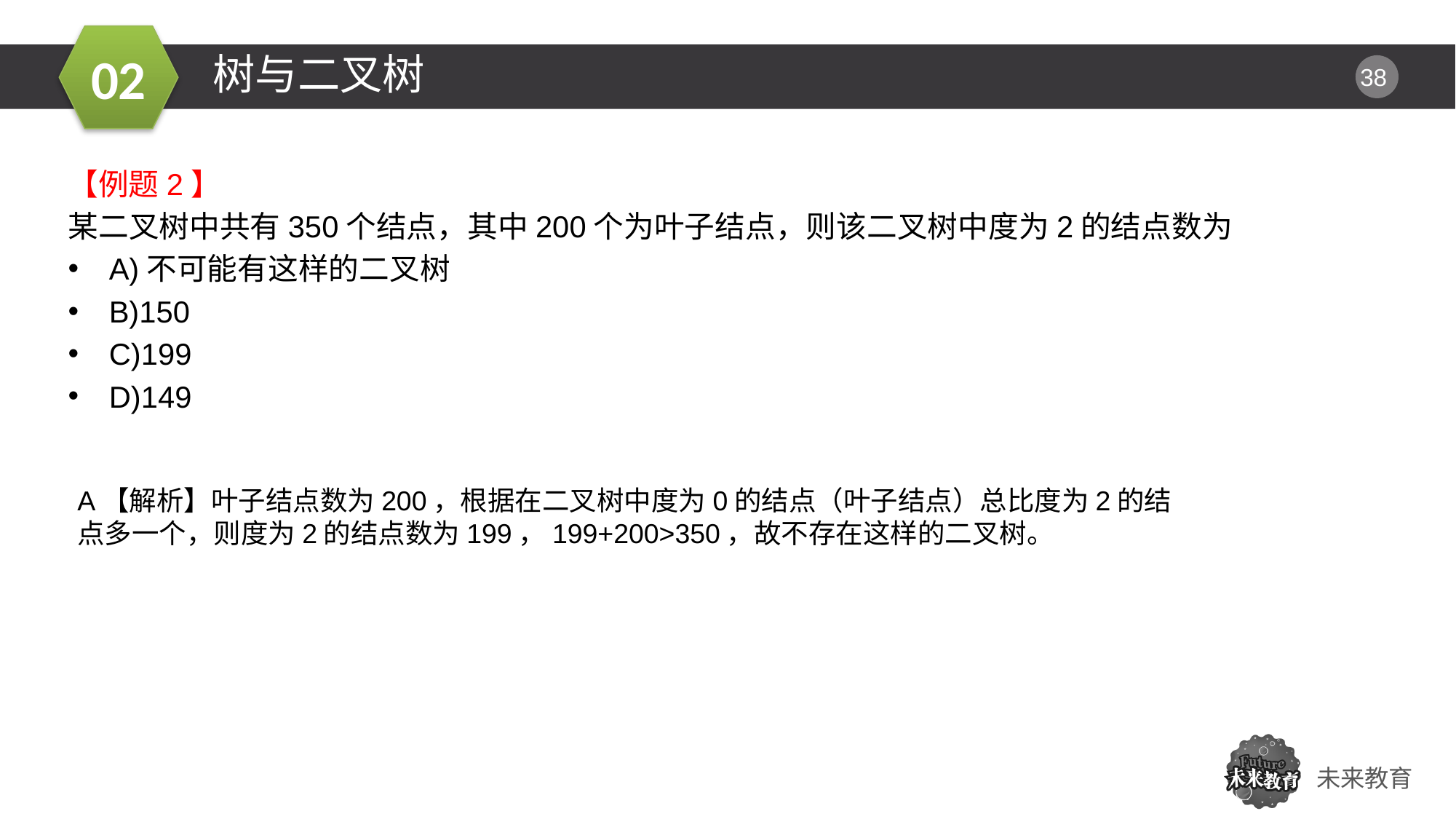

树与二叉树
【例题2】
某二叉树中共有350个结点，其中200个为叶子结点，则该二叉树中度为2的结点数为
A)不可能有这样的二叉树
B)150
C)199
D)149

01
A【解析】叶子结点数为200，根据在二叉树中度为0的结点（叶子结点）总比度为2的结点多一个，则度为2的结点数为199，199+200>350，故不存在这样的二叉树。